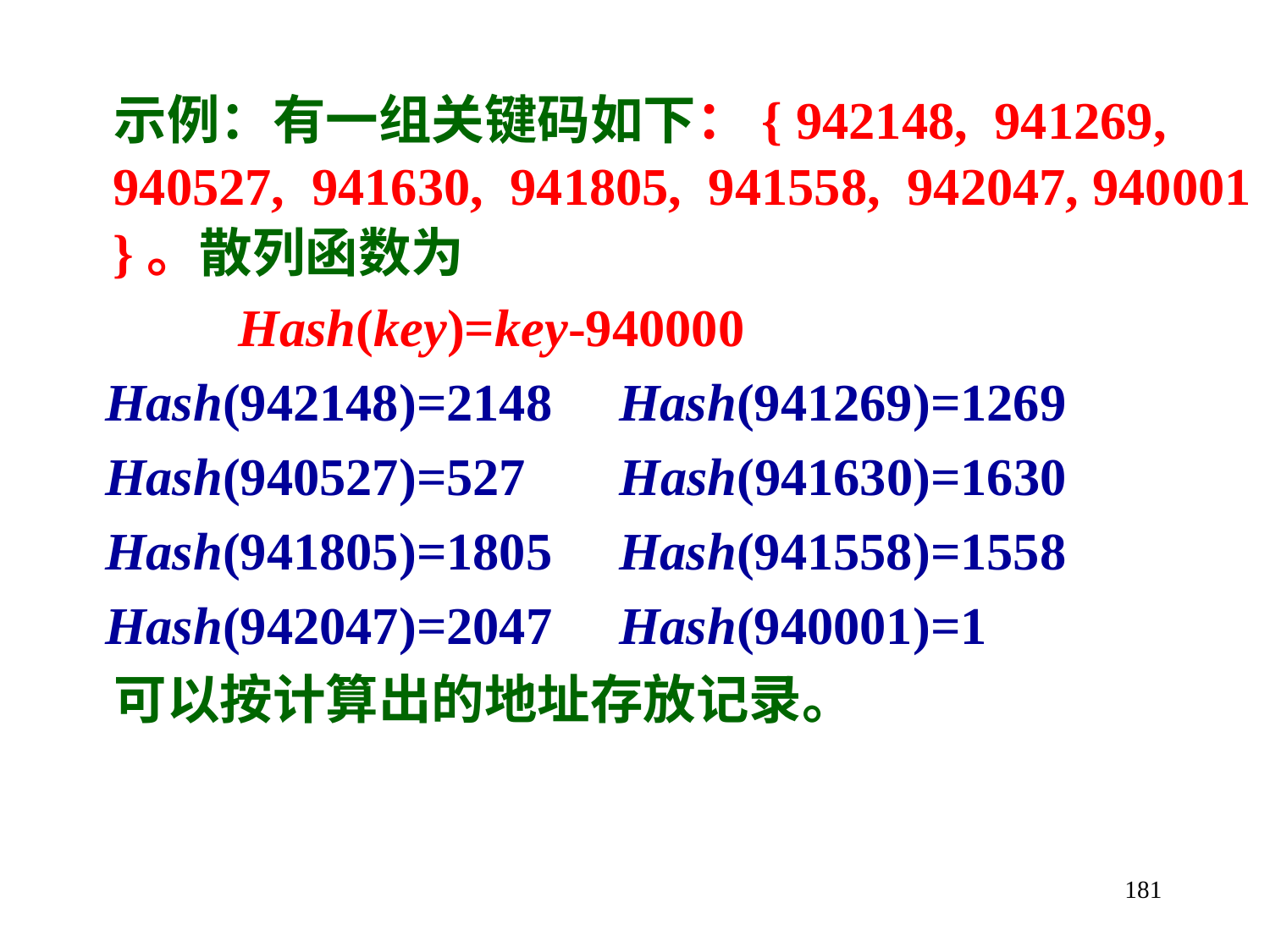

示例：有一组关键码如下：{ 942148,  941269, 940527,  941630,  941805,  941558,  942047, 940001 }。散列函数为
             Hash(key)=key-940000
   Hash(942148)=2148     Hash(941269)=1269
   Hash(940527)=527       Hash(941630)=1630
   Hash(941805)=1805     Hash(941558)=1558
   Hash(942047)=2047     Hash(940001)=1
   可以按计算出的地址存放记录。
181